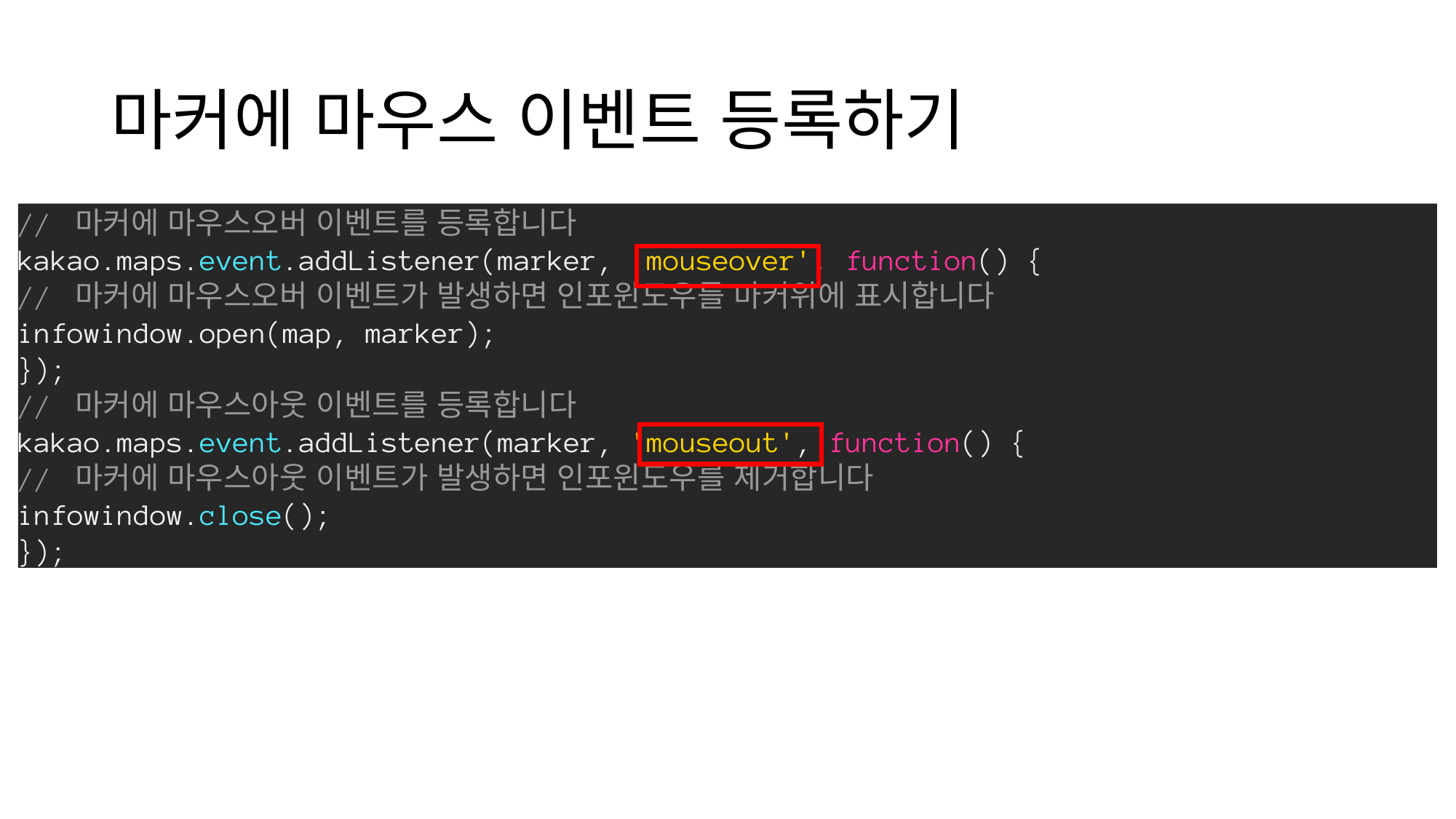

# 마커에 마우스 이벤트 등록하기
// 마커에 마우스오버 이벤트를 등록합니다
kakao.maps.event.addListener(marker, 'mouseover', function() {
// 마커에 마우스오버 이벤트가 발생하면 인포윈도우를 마커위에 표시합니다
infowindow.open(map, marker);
});
// 마커에 마우스아웃 이벤트를 등록합니다
kakao.maps.event.addListener(marker, 'mouseout', function() {
// 마커에 마우스아웃 이벤트가 발생하면 인포윈도우를 제거합니다
infowindow.close();
});